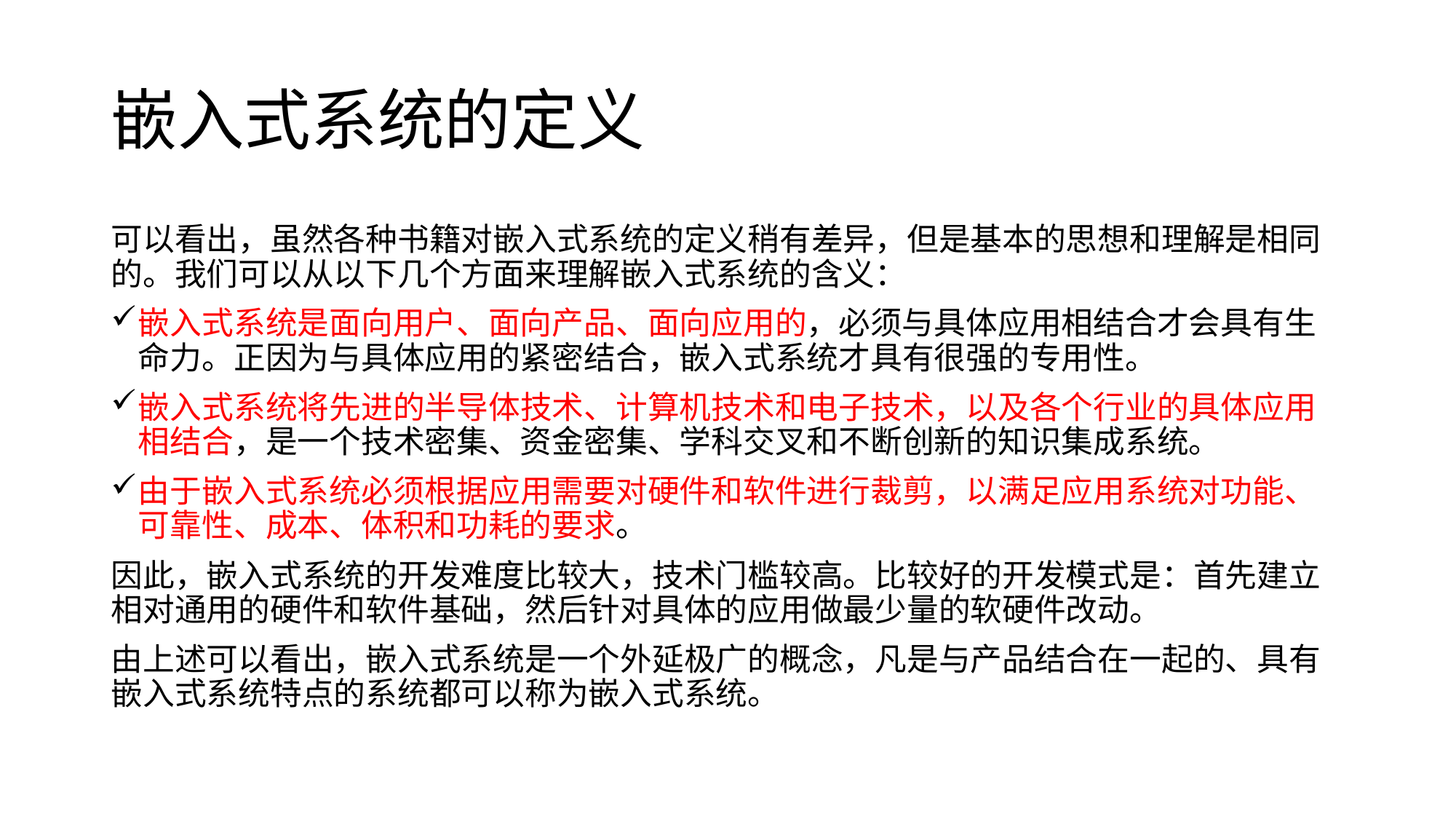

# 嵌入式系统的定义
可以看出，虽然各种书籍对嵌入式系统的定义稍有差异，但是基本的思想和理解是相同的。我们可以从以下几个方面来理解嵌入式系统的含义：
嵌入式系统是面向用户、面向产品、面向应用的，必须与具体应用相结合才会具有生命力。正因为与具体应用的紧密结合，嵌入式系统才具有很强的专用性。
嵌入式系统将先进的半导体技术、计算机技术和电子技术，以及各个行业的具体应用相结合，是一个技术密集、资金密集、学科交叉和不断创新的知识集成系统。
由于嵌入式系统必须根据应用需要对硬件和软件进行裁剪，以满足应用系统对功能、可靠性、成本、体积和功耗的要求。
因此，嵌入式系统的开发难度比较大，技术门槛较高。比较好的开发模式是：首先建立相对通用的硬件和软件基础，然后针对具体的应用做最少量的软硬件改动。
由上述可以看出，嵌入式系统是一个外延极广的概念，凡是与产品结合在一起的、具有嵌入式系统特点的系统都可以称为嵌入式系统。